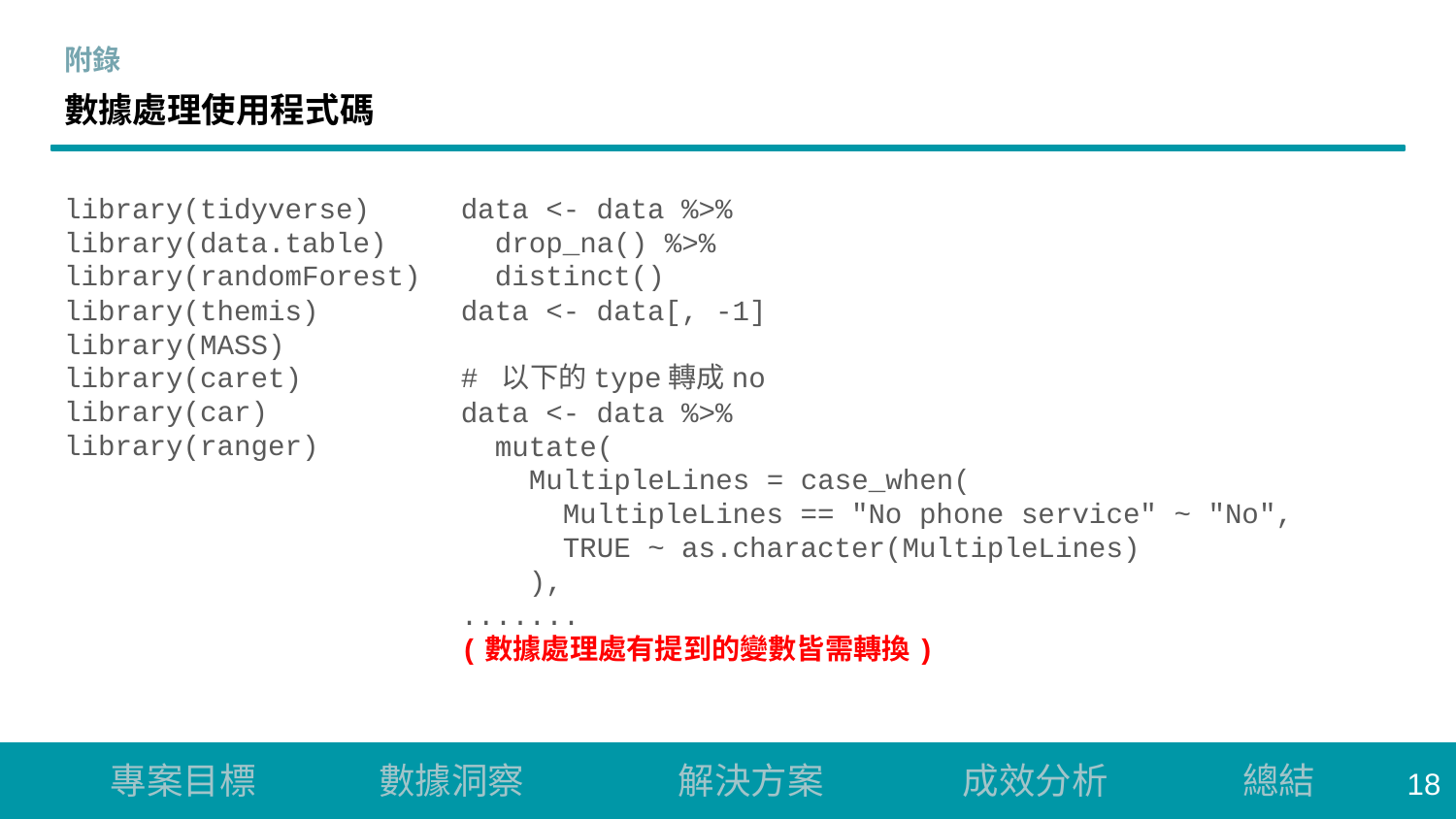

附錄
# 數據處理使用程式碼

library(tidyverse)
library(data.table)
library(randomForest)
library(themis)
library(MASS)
library(caret)
library(car)
library(ranger)

data <- data %>%
  drop_na() %>%
  distinct()
data <- data[, -1]

# 以下的type轉成no
data <- data %>%
  mutate(
    MultipleLines = case_when(
      MultipleLines == "No phone service" ~ "No",
      TRUE ~ as.character(MultipleLines)
    ),
.......
(數據處理處有提到的變數皆需轉換)

27
專案目標

解決方案
結論
16
專案目標
總結

數據洞察
解決方案
成效分析
18
數據洞察
成效分析